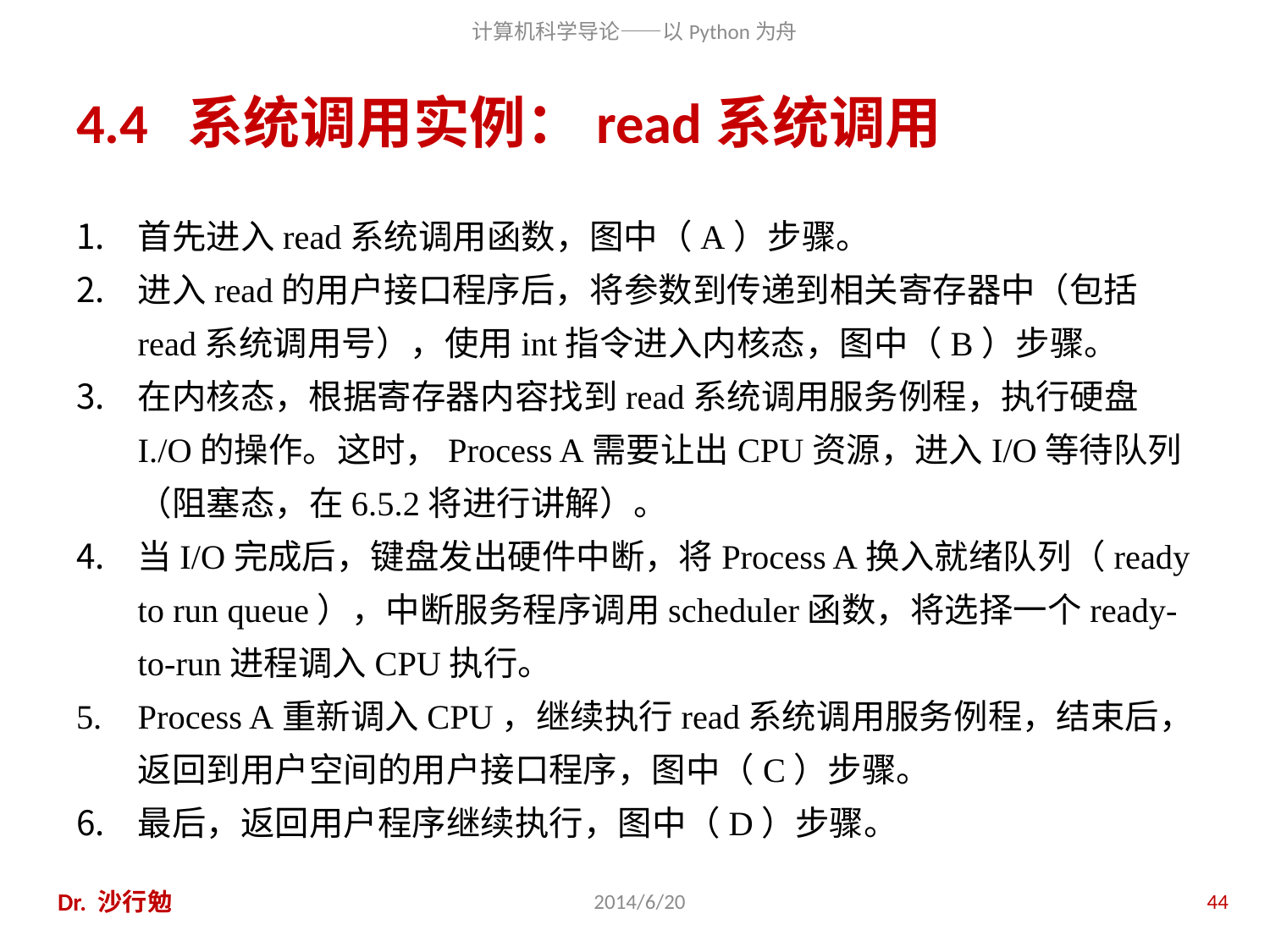

# 4.4  系统调用实例：read系统调用
首先进入read系统调用函数，图中（A）步骤。
进入read的用户接口程序后，将参数到传递到相关寄存器中（包括read系统调用号），使用int指令进入内核态，图中（B）步骤。
在内核态，根据寄存器内容找到read系统调用服务例程，执行硬盘I./O的操作。这时，Process A需要让出CPU资源，进入I/O等待队列（阻塞态，在6.5.2将进行讲解）。
当I/O完成后，键盘发出硬件中断，将Process A换入就绪队列（ready to run queue），中断服务程序调用scheduler函数，将选择一个ready-to-run进程调入CPU执行。
Process A重新调入CPU，继续执行read系统调用服务例程，结束后，返回到用户空间的用户接口程序，图中（C）步骤。
最后，返回用户程序继续执行，图中（D）步骤。
Dr. 沙行勉
2014/6/20
44